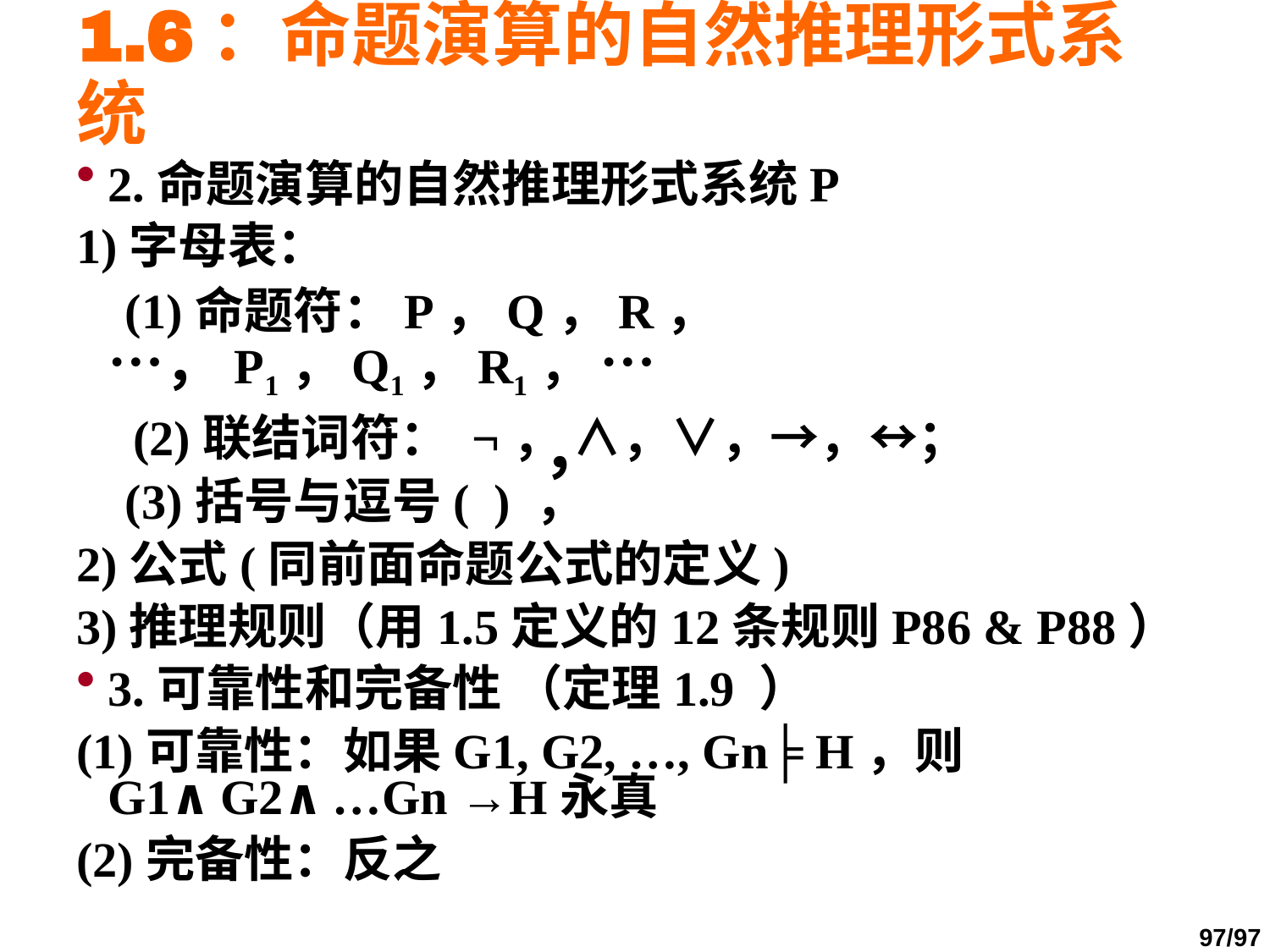

# 1.6：命题演算的自然推理形式系统
2.命题演算的自然推理形式系统P
1)字母表：
    (1)命题符：P，Q，R，…，P1，Q1，R1， …
    (2)联结词符： ¬， ∧，∨，→，↔；
    (3)括号与逗号(  ) ，
2)公式(同前面命题公式的定义)
3)推理规则（用1.5定义的12条规则P86 & P88）
3.可靠性和完备性 （定理1.9 ）
(1)可靠性：如果G1, G2, …, Gn╞ H，则G1∧G2∧…Gn →H永真
(2)完备性：反之
，